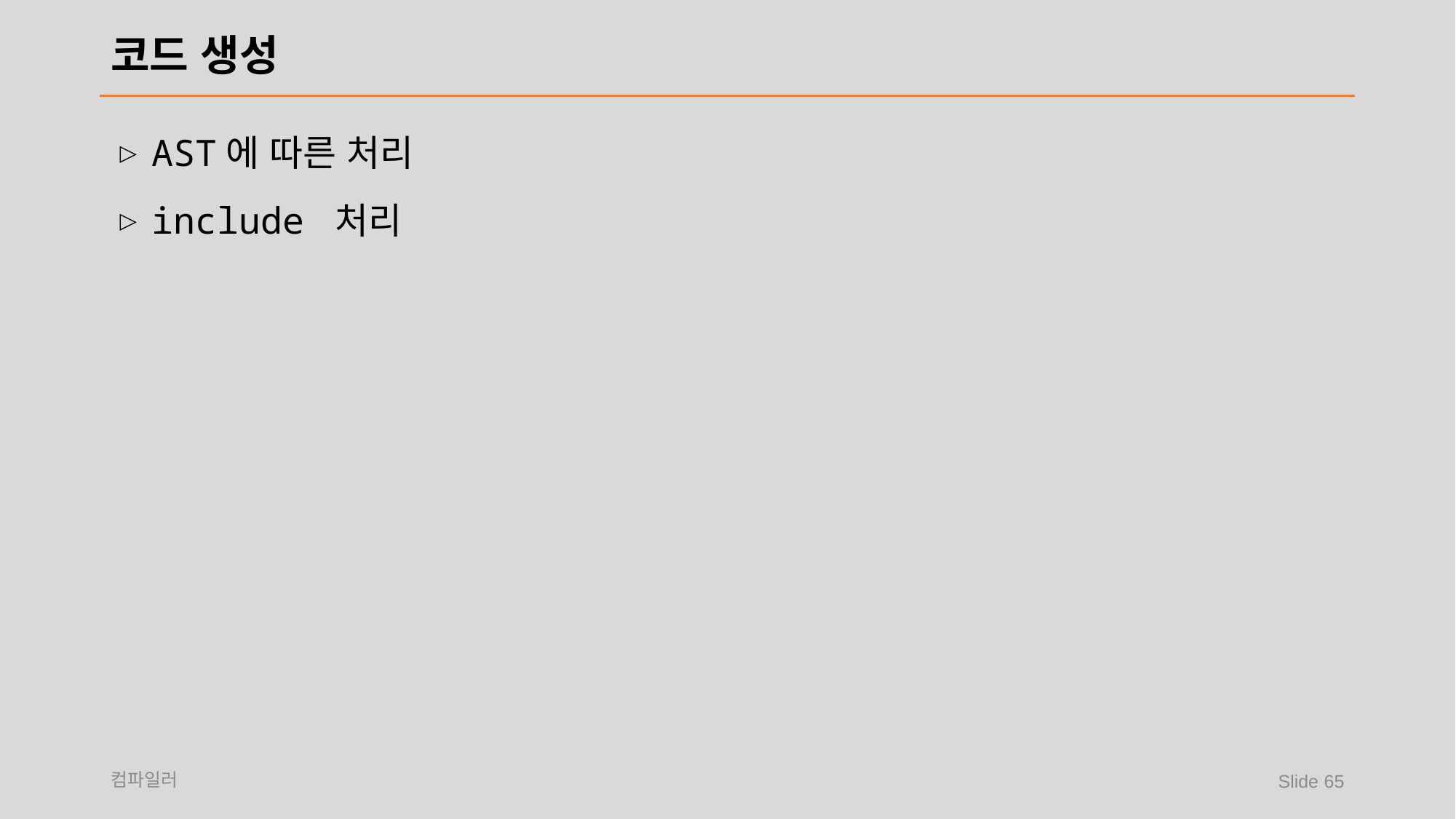

# 코드 생성
AST에 따른 처리
include 처리
컴파일러
Slide 65